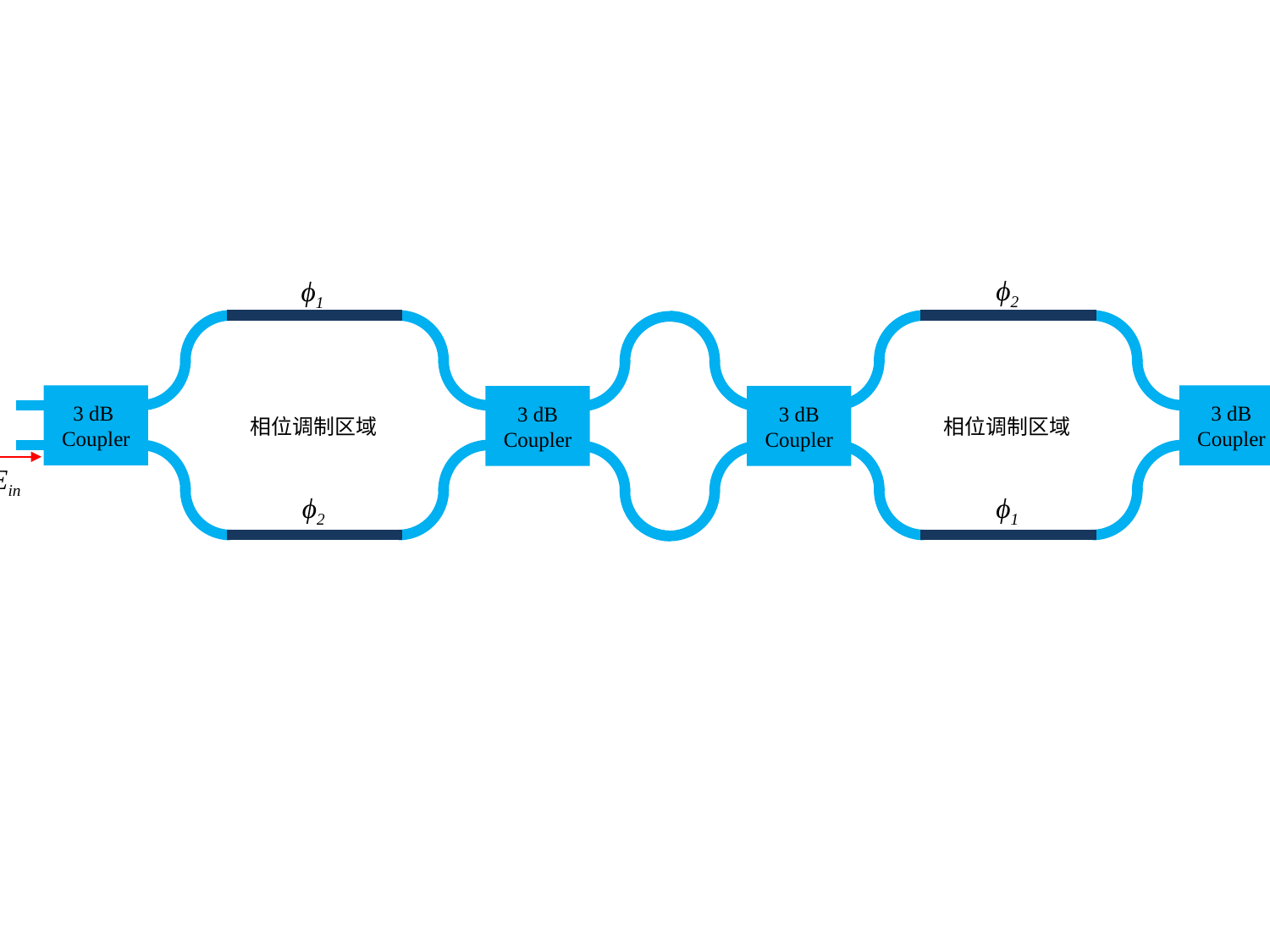

ϕ2

相位调制区域
ϕ1
ϕ1

相位调制区域
ϕ2

r
t
3 dB
Coupler
3 dB
Coupler
3 dB
Coupler
3 dB
Coupler
Ein